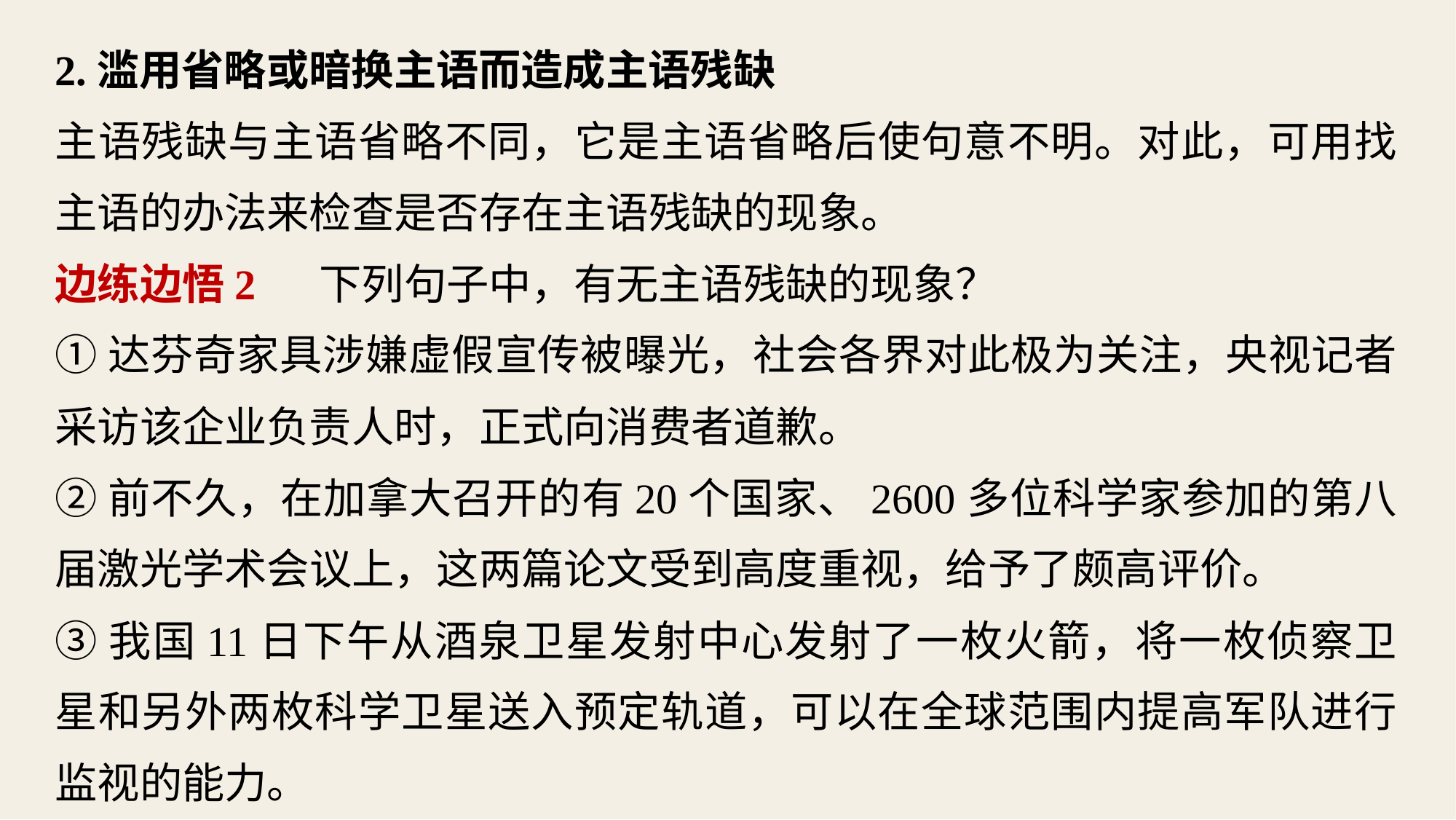

2.滥用省略或暗换主语而造成主语残缺
主语残缺与主语省略不同，它是主语省略后使句意不明。对此，可用找主语的办法来检查是否存在主语残缺的现象。
边练边悟2 　下列句子中，有无主语残缺的现象？
①达芬奇家具涉嫌虚假宣传被曝光，社会各界对此极为关注，央视记者采访该企业负责人时，正式向消费者道歉。
②前不久，在加拿大召开的有20个国家、2600多位科学家参加的第八届激光学术会议上，这两篇论文受到高度重视，给予了颇高评价。
③我国11日下午从酒泉卫星发射中心发射了一枚火箭，将一枚侦察卫星和另外两枚科学卫星送入预定轨道，可以在全球范围内提高军队进行监视的能力。